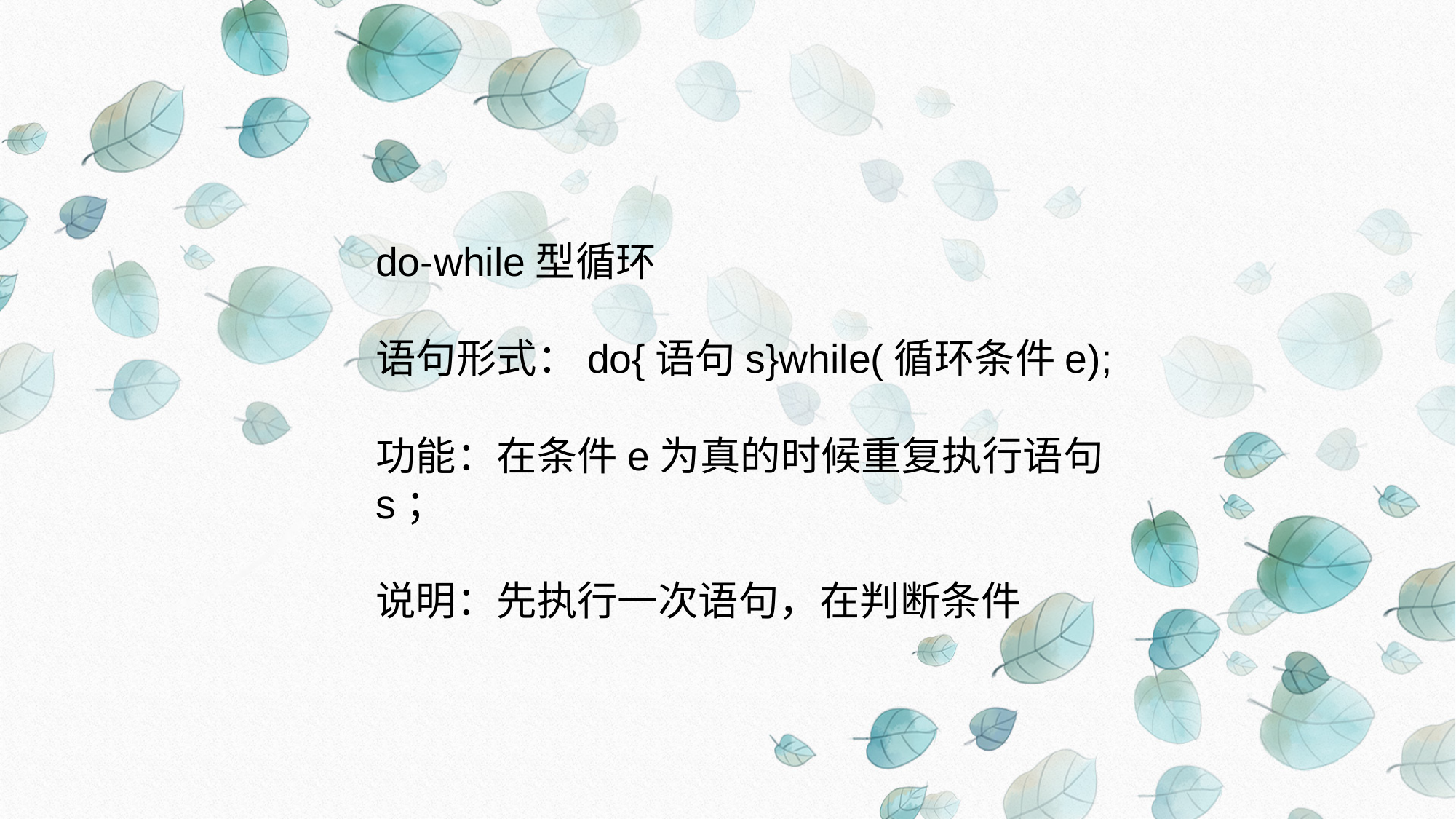

do-while型循环

语句形式：do{语句s}while(循环条件e);

功能：在条件e为真的时候重复执行语句s；

说明：先执行一次语句，在判断条件